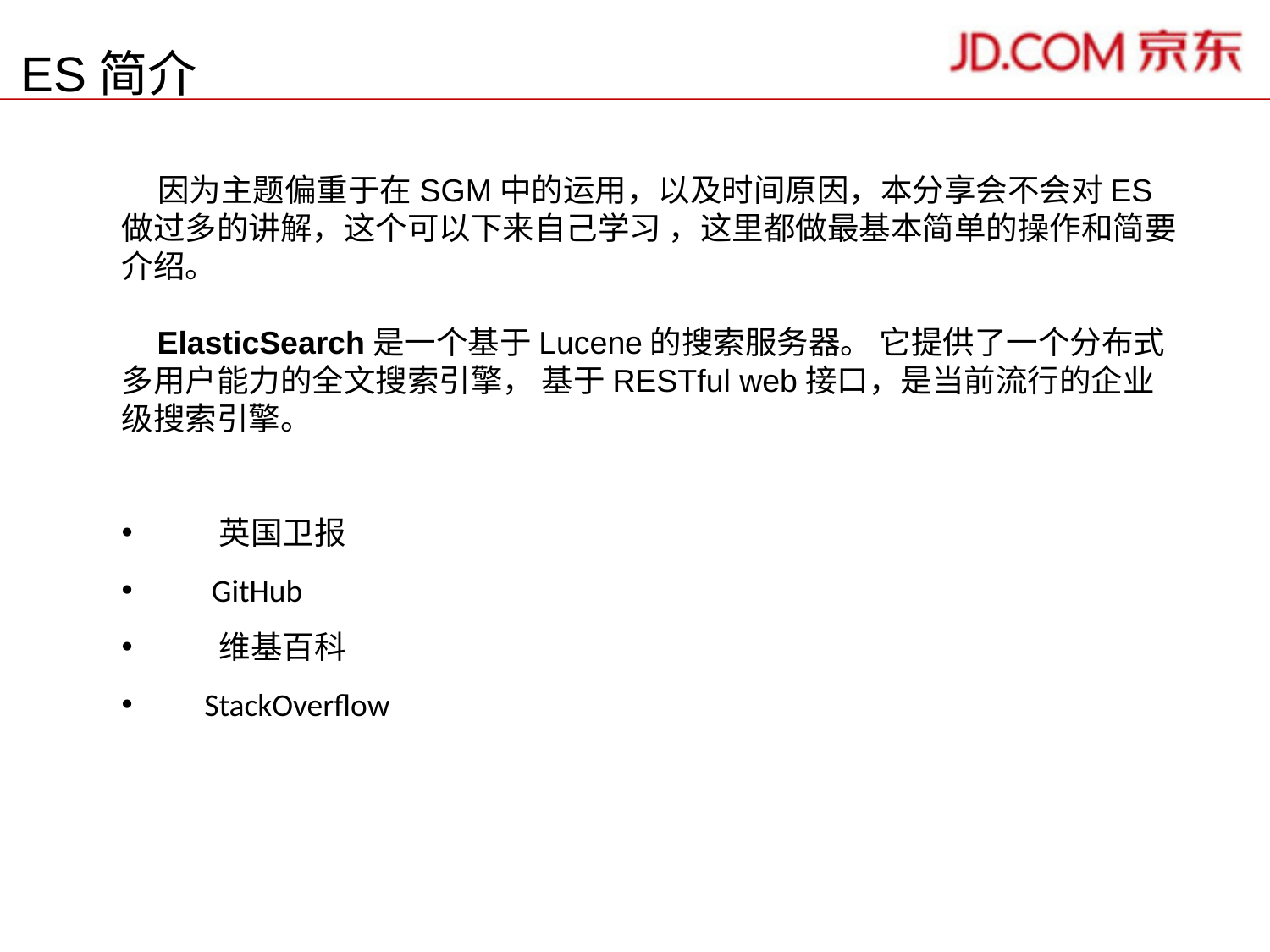

ES简介

    因为主题偏重于在SGM中的运用，以及时间原因，本分享会不会对ES做过多的讲解，这个可以下来自己学习 ，这里都做最基本简单的操作和简要介绍。

    ElasticSearch是一个基于Lucene的搜索服务器。 它提供了一个分布式多用户能力的全文搜索引擎， 基于RESTful web接口，是当前流行的企业级搜索引擎。

       英国卫报
       GitHub
       维基百科
      StackOverflow